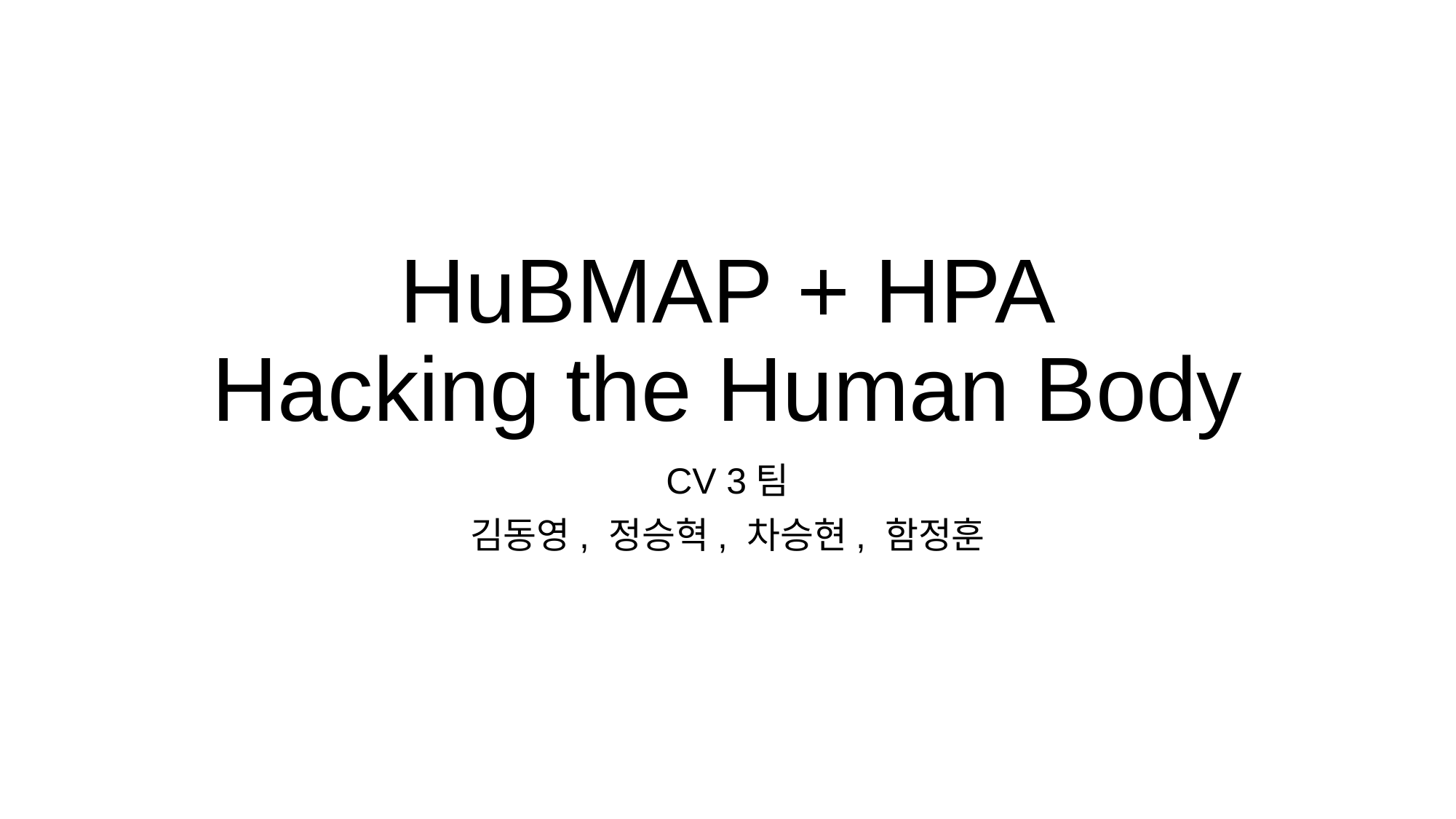

# HuBMAP + HPA Hacking the Human Body
CV 3팀
김동영, 정승혁, 차승현, 함정훈